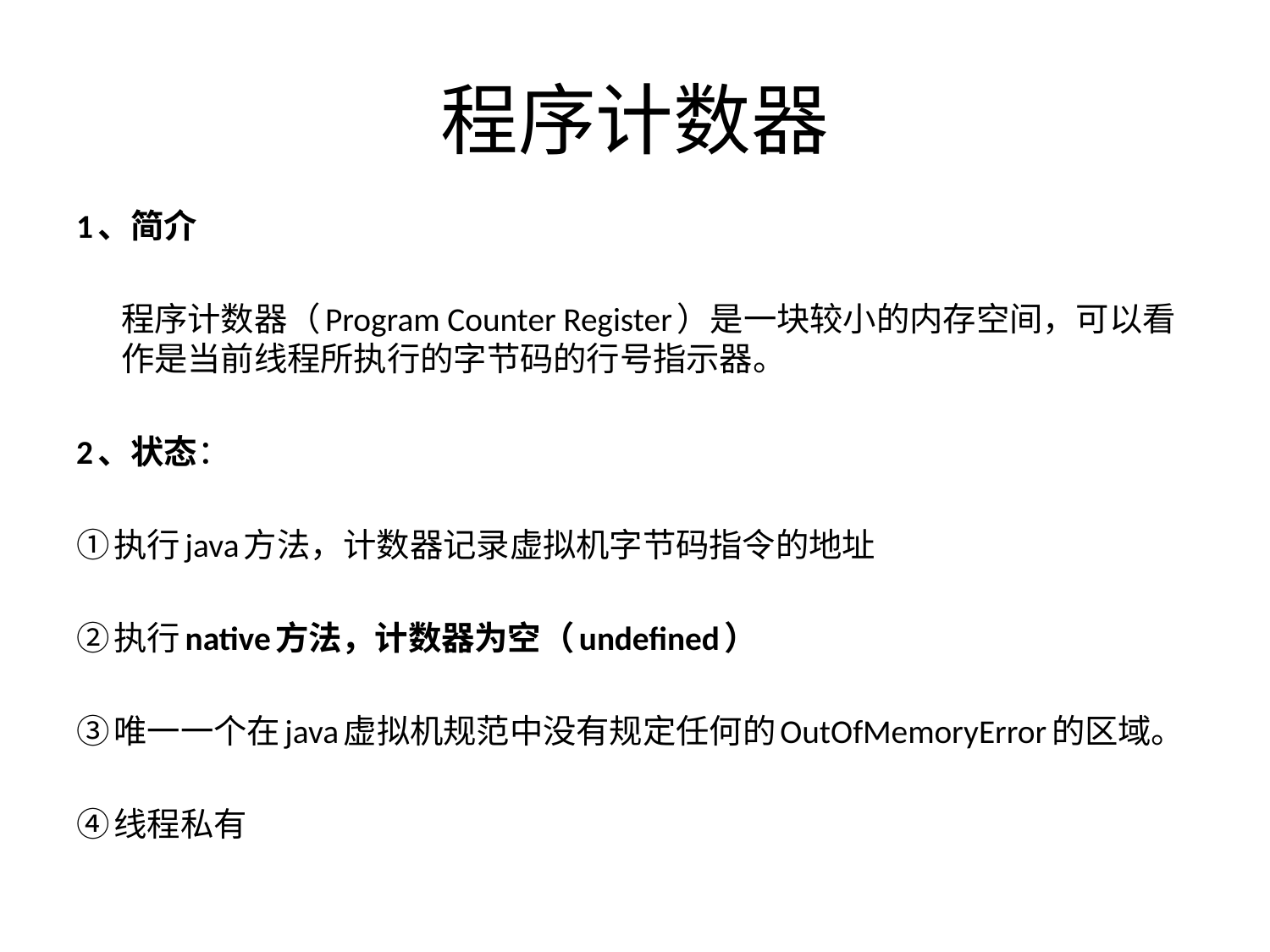

# 程序计数器
1、简介

		程序计数器（Program Counter Register）是一块较小的内存空间，可以看作是当前线程所执行的字节码的行号指示器。

2、状态：

①执行java方法，计数器记录虚拟机字节码指令的地址

②执行native方法，计数器为空（undefined）

③唯一一个在java虚拟机规范中没有规定任何的OutOfMemoryError的区域。

④线程私有